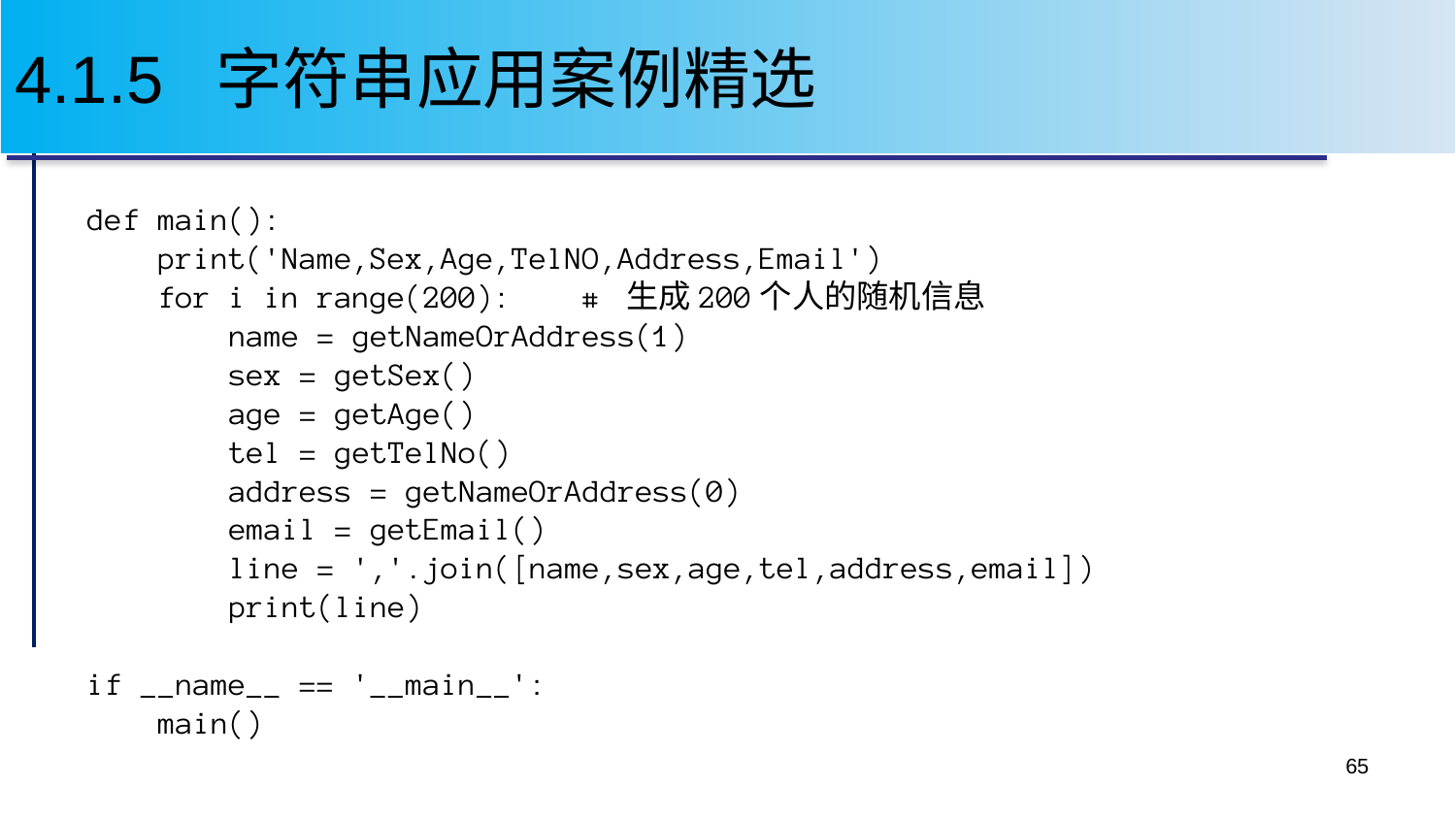

# 4.1.5  字符串应用案例精选
def main():
    print('Name,Sex,Age,TelNO,Address,Email')
    for i in range(200):    # 生成200个人的随机信息
        name = getNameOrAddress(1)
        sex = getSex()
        age = getAge()
        tel = getTelNo()
        address = getNameOrAddress(0)
        email = getEmail()
        line = ','.join([name,sex,age,tel,address,email])
        print(line)

if __name__ == '__main__':
    main()
65